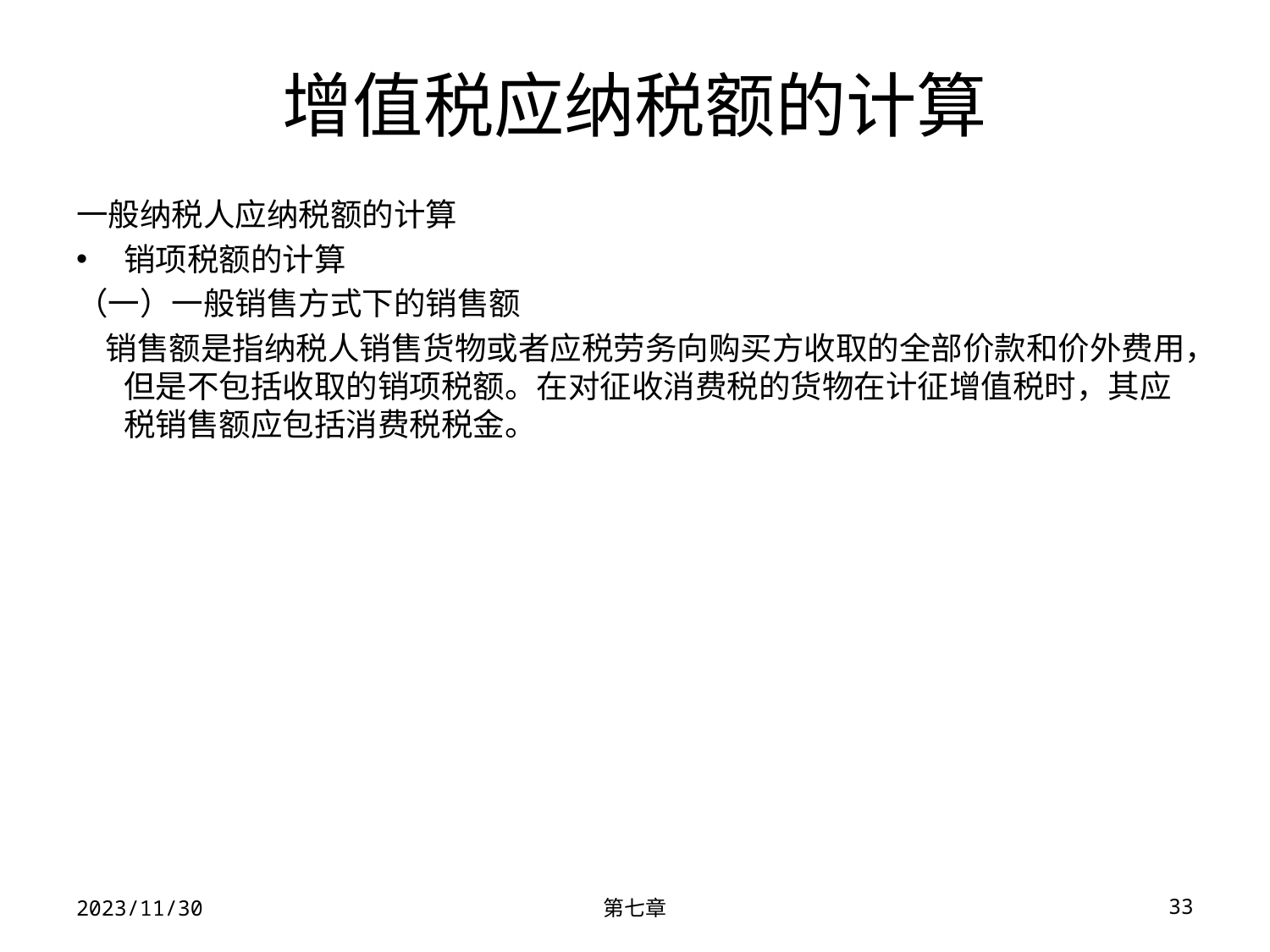

# 增值税应纳税额的计算
一般纳税人应纳税额的计算
销项税额的计算
（一）一般销售方式下的销售额
   销售额是指纳税人销售货物或者应税劳务向购买方收取的全部价款和价外费用，但是不包括收取的销项税额。在对征收消费税的货物在计征增值税时，其应税销售额应包括消费税税金。
2023/11/30
第七章
33